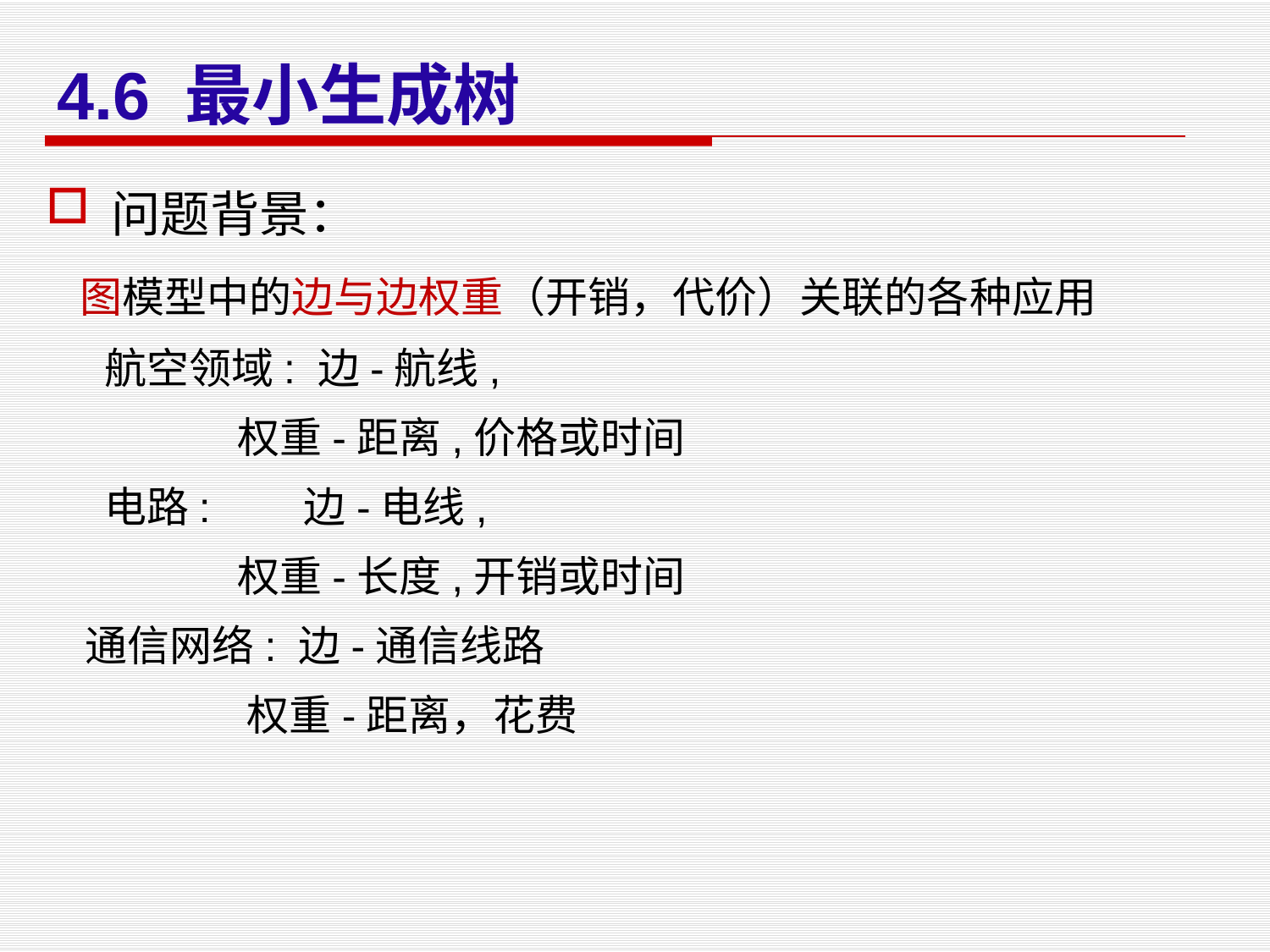

4.6 最小生成树
问题背景：
  图模型中的边与边权重（开销，代价）关联的各种应用
     航空领域: 边-航线,
                   权重-距离,价格或时间
     电路:       边-电线,
                   权重-长度,开销或时间
   通信网络: 边-通信线路
                    权重-距离，花费